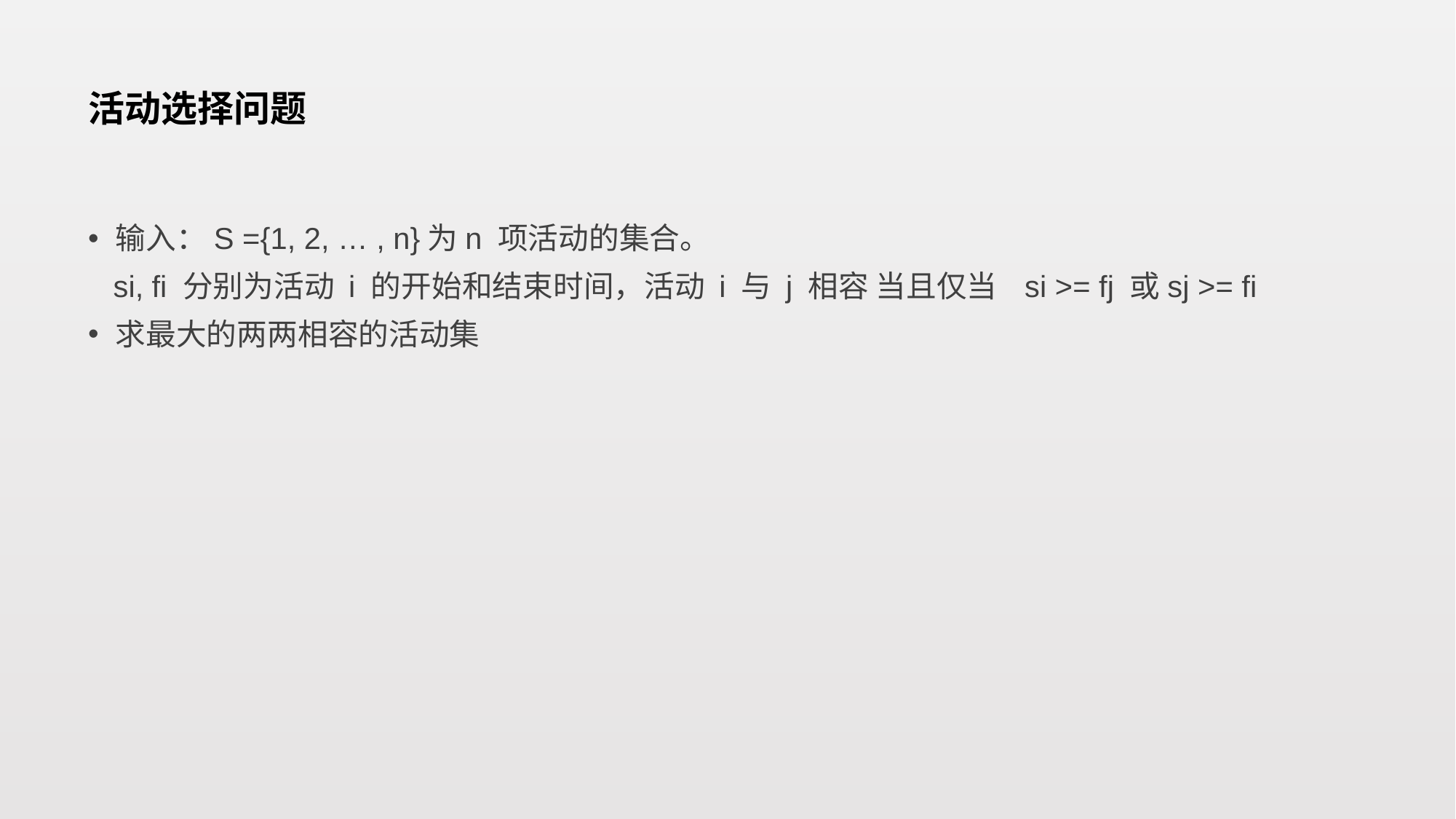

# 活动选择问题
输入：S ={1, 2, … , n}为n 项活动的集合。
   si, fi 分别为活动 i 的开始和结束时间，活动 i 与 j 相容 当且仅当   si >= fj 或sj >= fi
求最大的两两相容的活动集